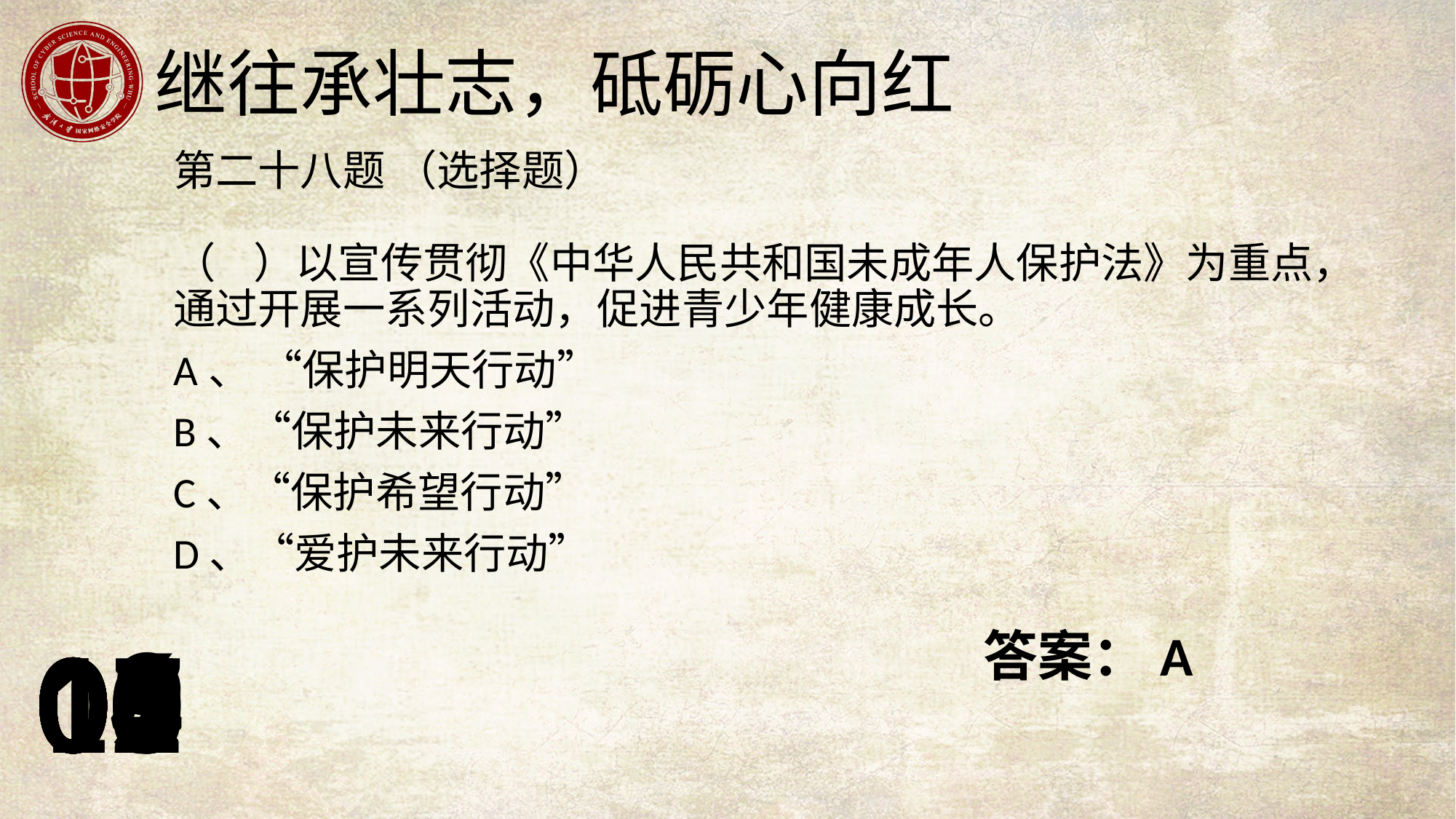

第二十八题 （选择题）
（    ）以宣传贯彻《中华人民共和国未成年人保护法》为重点，通过开展一系列活动，促进青少年健康成长。
A、 “保护明天行动”
B、“保护未来行动”
C、“保护希望行动”
D、“爱护未来行动”
答案：A